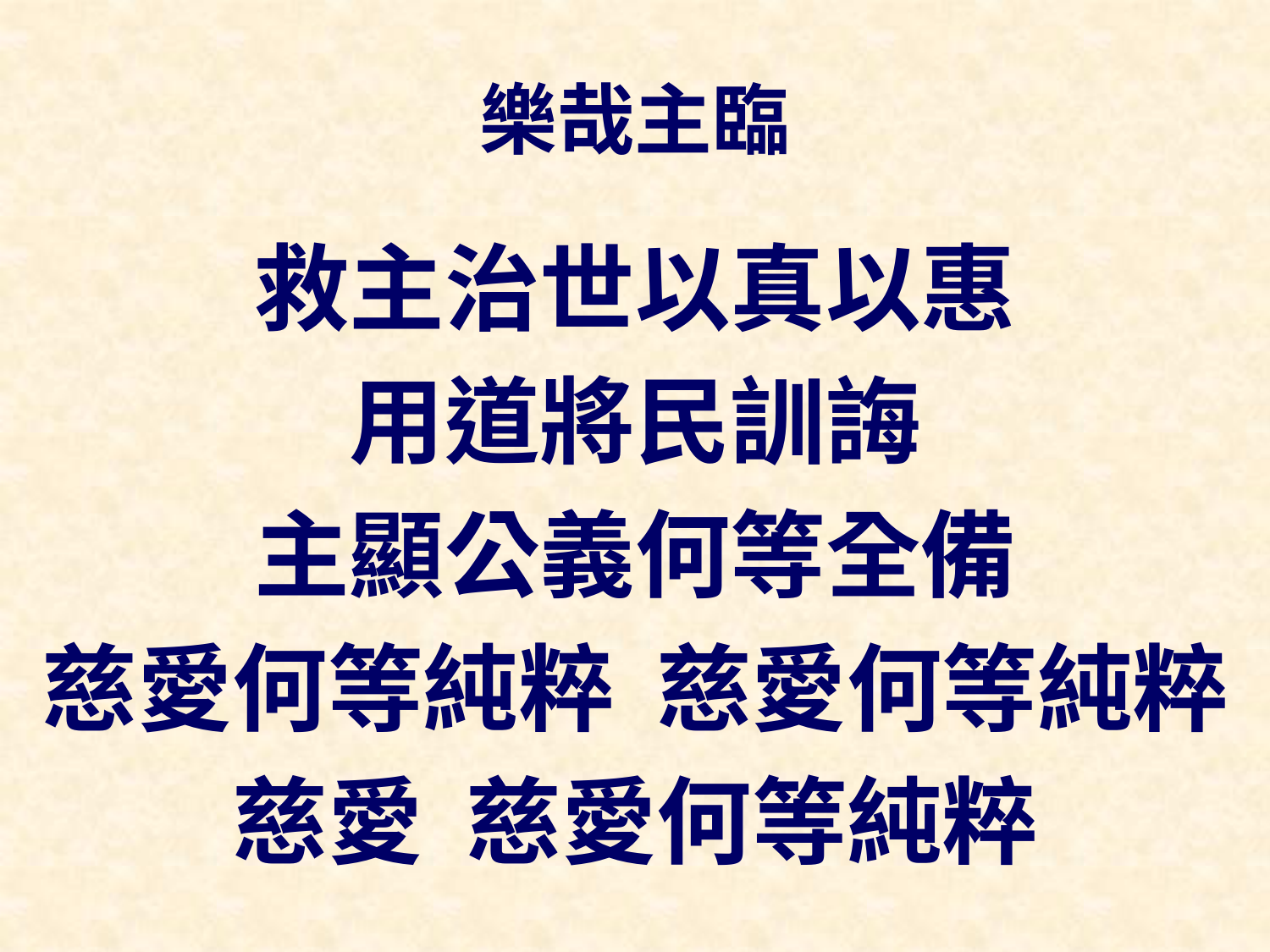

# 樂哉主臨
救主治世以真以惠
用道將民訓誨
主顯公義何等全備
慈愛何等純粹  慈愛何等純粹
慈愛  慈愛何等純粹